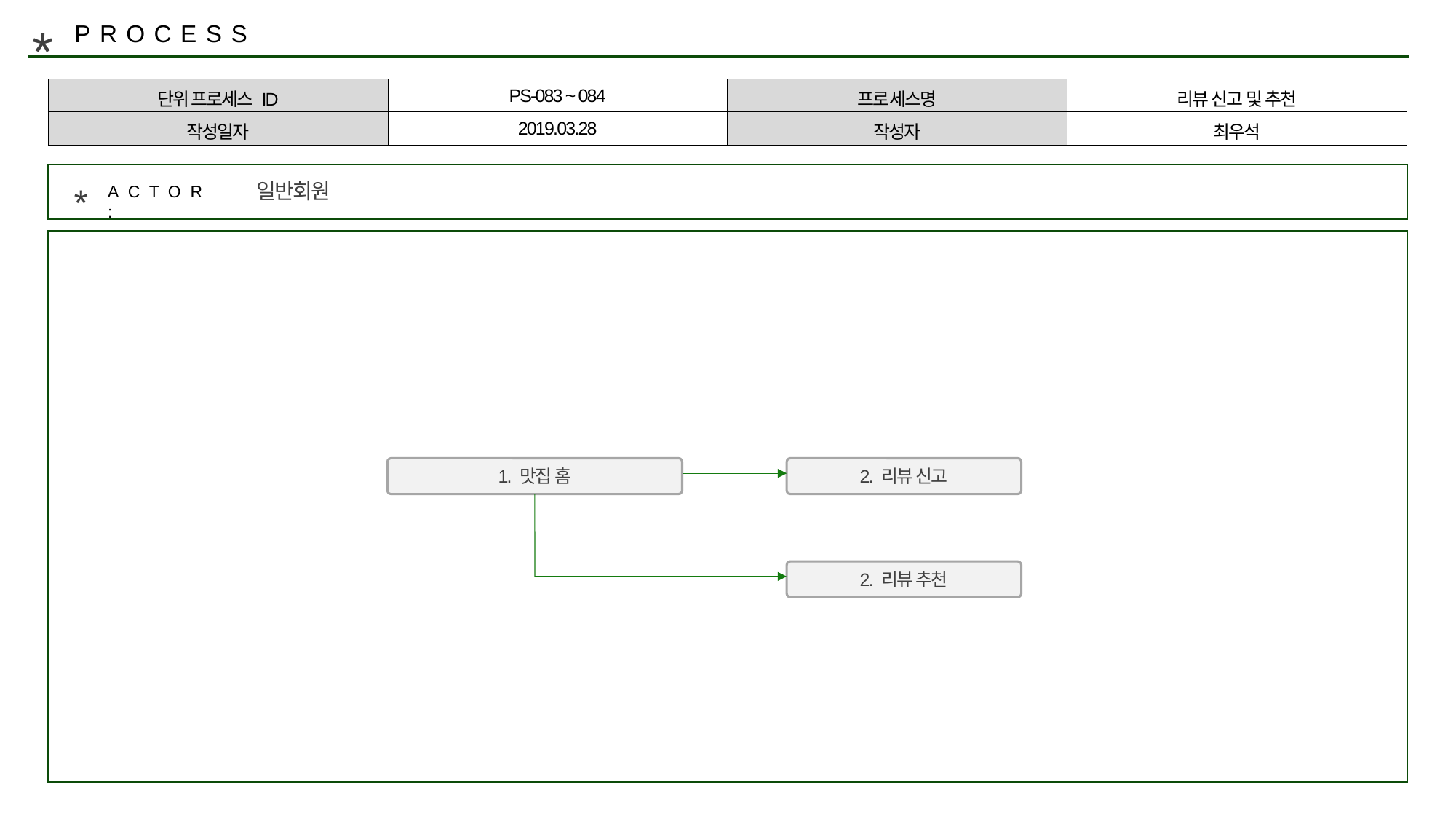

*
PROCESS
| 단위 프로세스 ID | PS-083 ~ 084 | 프로세스명 | 리뷰 신고 및 추천 |
| --- | --- | --- | --- |
| 작성일자 | 2019.03.28 | 작성자 | 최우석 |

일반회원
*
ACTOR :

1. 맛집 홈
2. 리뷰 신고
2. 리뷰 추천